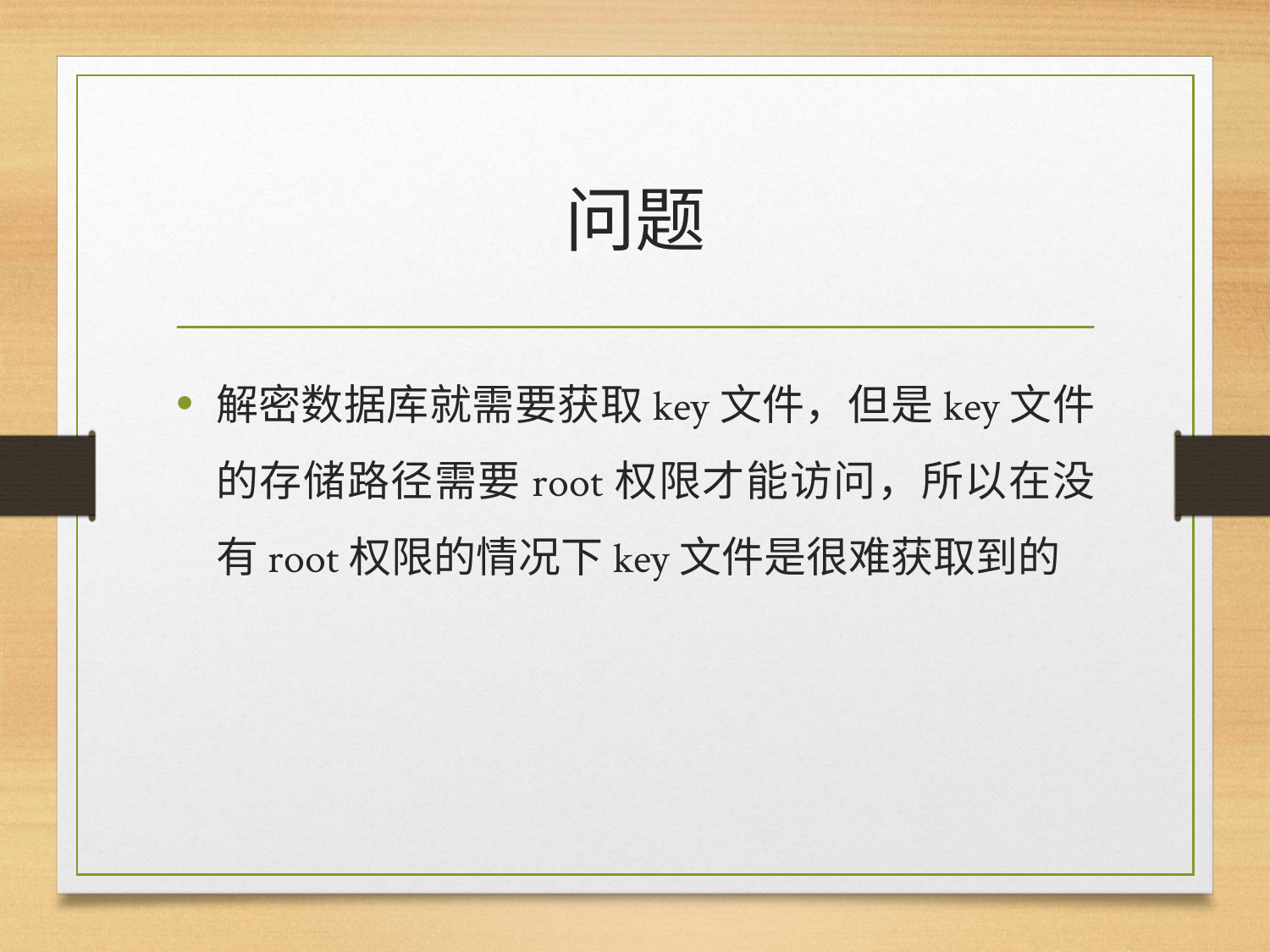

# 问题
解密数据库就需要获取key文件，但是key文件的存储路径需要root权限才能访问，所以在没有root权限的情况下key文件是很难获取到的